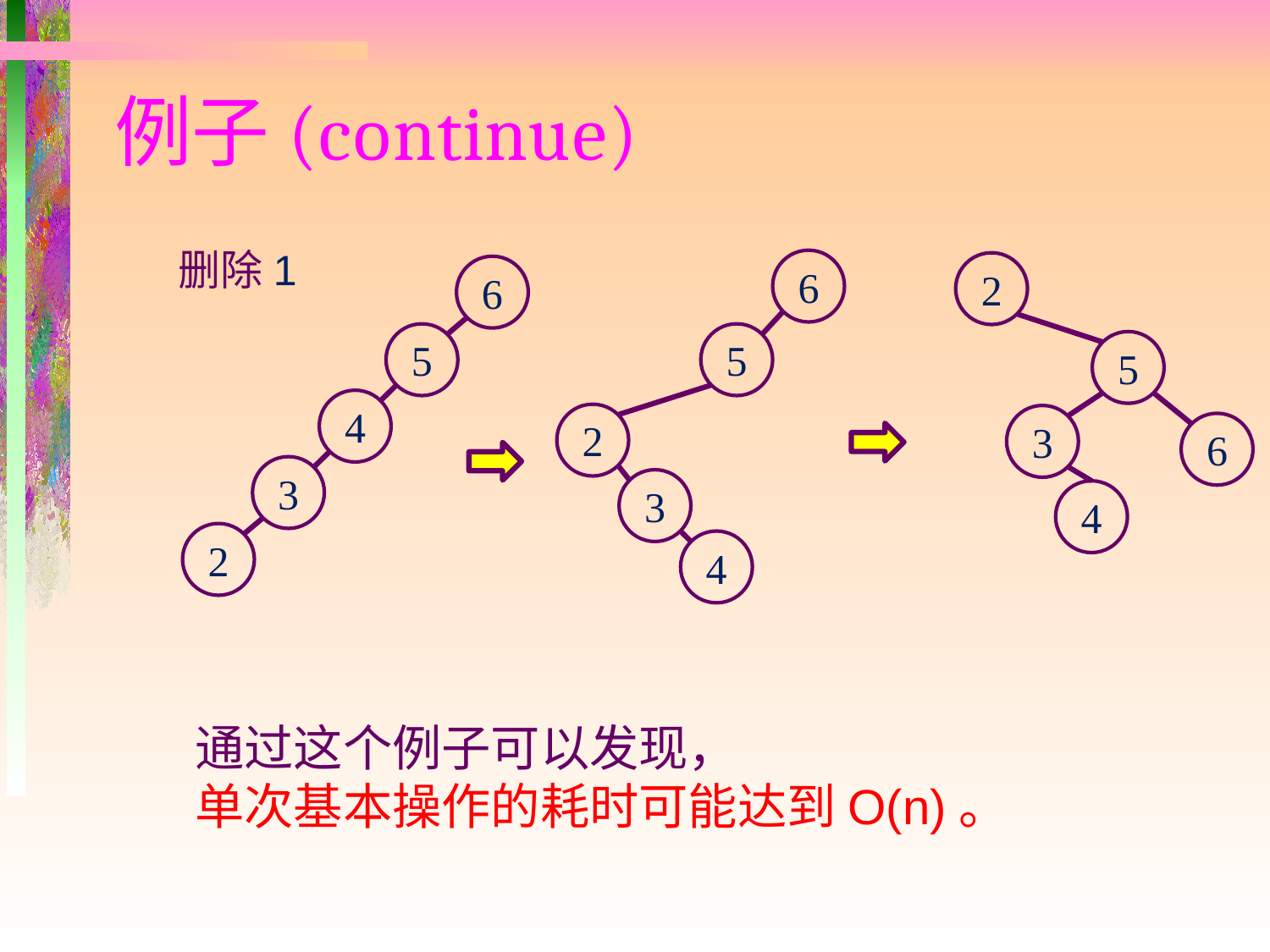

# 例子(continue)
删除1
6
5
2
3
4
2
5
3
6
4
6
5
4
3
2

通过这个例子可以发现，
单次基本操作的耗时可能达到O(n)。